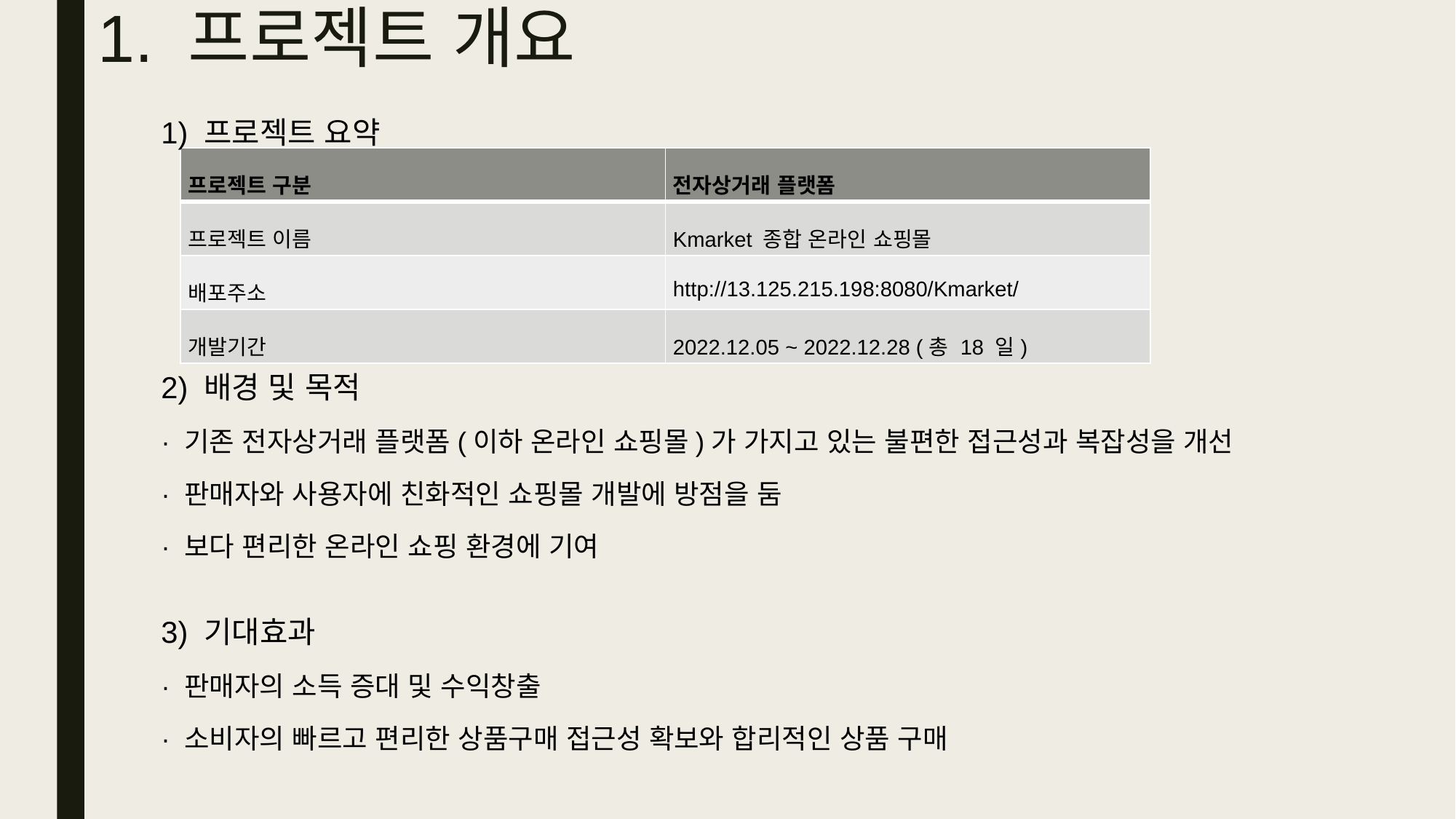

# 1. 프로젝트 개요
1) 프로젝트 요약
| 프로젝트 구분 | 전자상거래 플랫폼 |
| --- | --- |
| 프로젝트 이름 | Kmarket 종합 온라인 쇼핑몰 |
| 배포주소 | http://13.125.215.198:8080/Kmarket/ |
| 개발기간 | 2022.12.05 ~ 2022.12.28 (총 18 일) |
2) 배경 및 목적
· 기존 전자상거래 플랫폼(이하 온라인 쇼핑몰)가 가지고 있는 불편한 접근성과 복잡성을 개선
· 판매자와 사용자에 친화적인 쇼핑몰 개발에 방점을 둠
· 보다 편리한 온라인 쇼핑 환경에 기여
3) 기대효과
· 판매자의 소득 증대 및 수익창출
· 소비자의 빠르고 편리한 상품구매 접근성 확보와 합리적인 상품 구매